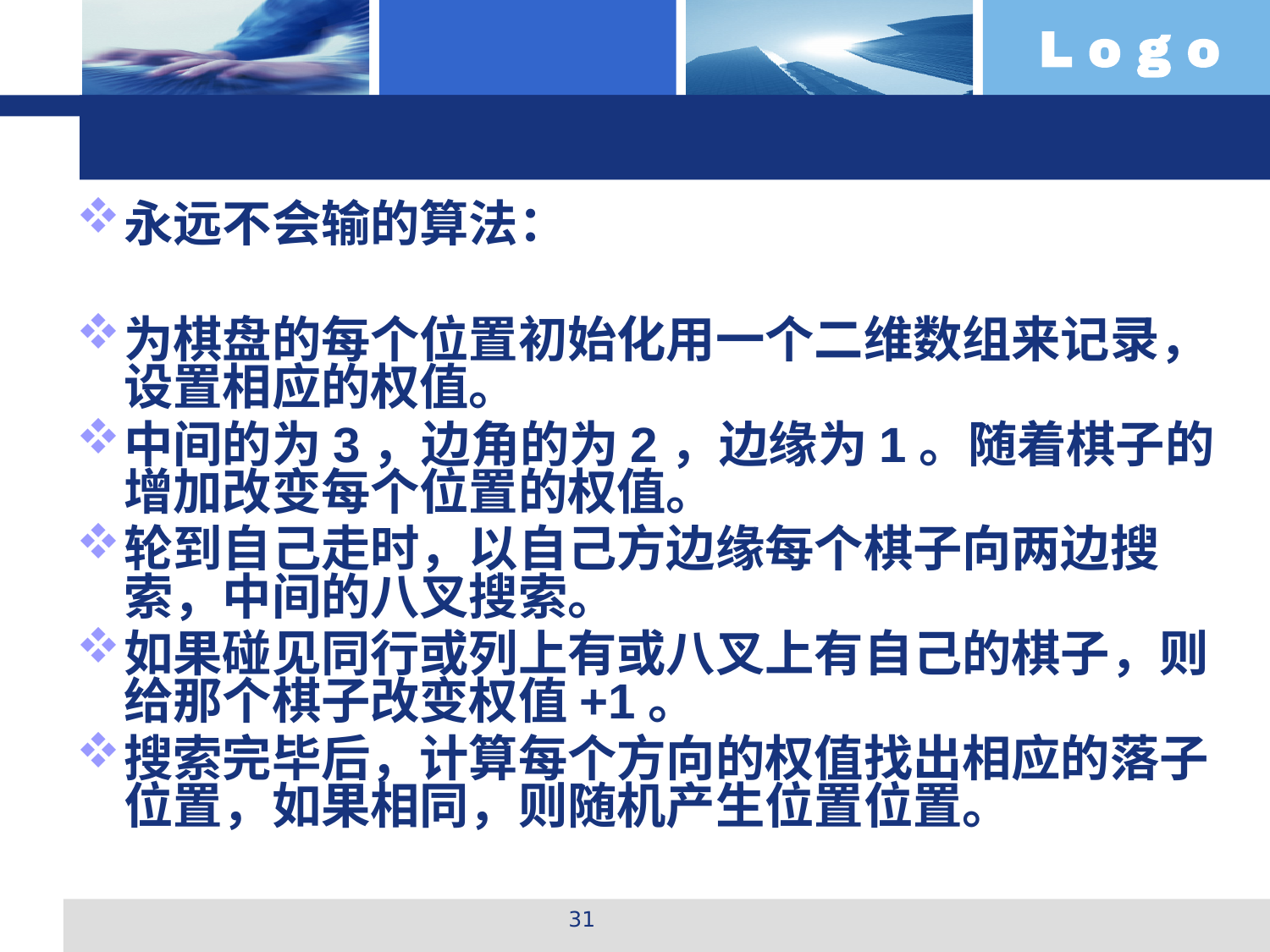

#
永远不会输的算法：
为棋盘的每个位置初始化用一个二维数组来记录，设置相应的权值。
中间的为3，边角的为2，边缘为1。随着棋子的增加改变每个位置的权值。
轮到自己走时，以自己方边缘每个棋子向两边搜索，中间的八叉搜索。
如果碰见同行或列上有或八叉上有自己的棋子，则给那个棋子改变权值+1。
搜索完毕后，计算每个方向的权值找出相应的落子位置，如果相同，则随机产生位置位置。
31